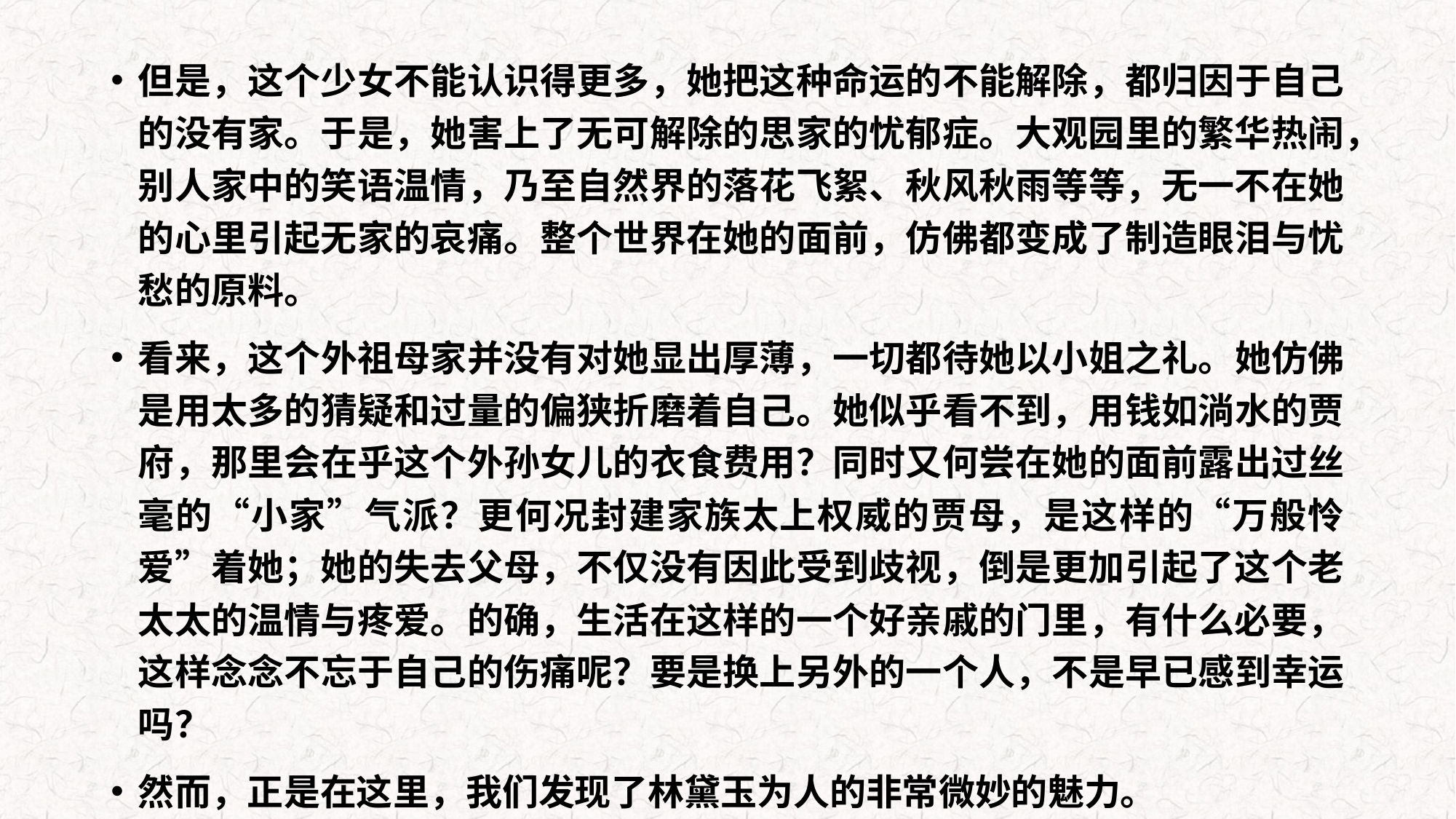

但是，这个少女不能认识得更多，她把这种命运的不能解除，都归因于自己的没有家。于是，她害上了无可解除的思家的忧郁症。大观园里的繁华热闹，别人家中的笑语温情，乃至自然界的落花飞絮、秋风秋雨等等，无一不在她的心里引起无家的哀痛。整个世界在她的面前，仿佛都变成了制造眼泪与忧愁的原料。
看来，这个外祖母家并没有对她显出厚薄，一切都待她以小姐之礼。她仿佛是用太多的猜疑和过量的偏狭折磨着自己。她似乎看不到，用钱如淌水的贾府，那里会在乎这个外孙女儿的衣食费用？同时又何尝在她的面前露出过丝毫的“小家”气派？更何况封建家族太上权威的贾母，是这样的“万般怜爱”着她；她的失去父母，不仅没有因此受到歧视，倒是更加引起了这个老太太的温情与疼爱。的确，生活在这样的一个好亲戚的门里，有什么必要，这样念念不忘于自己的伤痛呢？要是换上另外的一个人，不是早已感到幸运吗？
然而，正是在这里，我们发现了林黛玉为人的非常微妙的魅力。